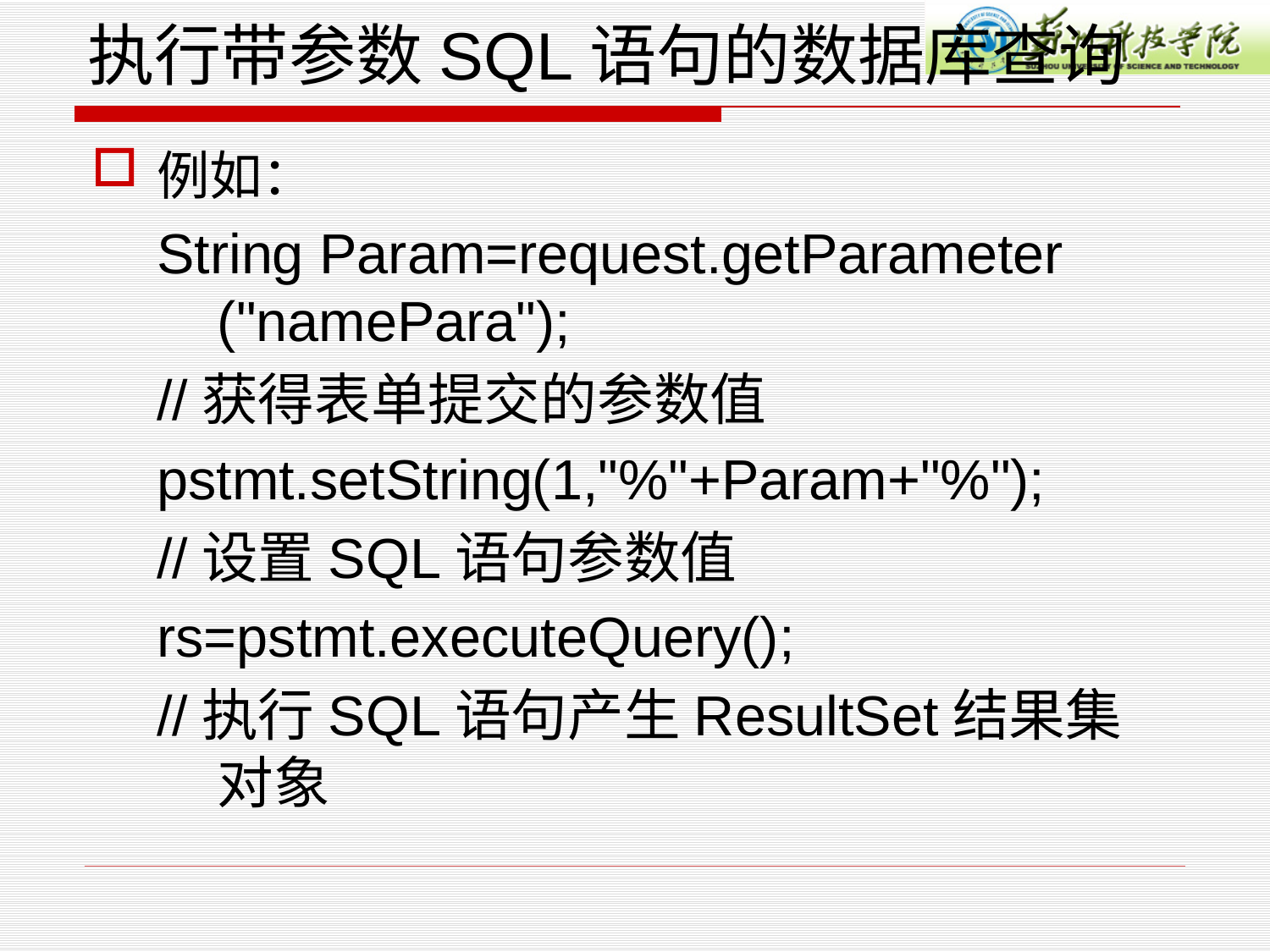

# 执行带参数SQL语句的数据库查询
例如：
String Param=request.getParameter ("namePara");
//获得表单提交的参数值
pstmt.setString(1,"%"+Param+"%");
//设置SQL语句参数值
rs=pstmt.executeQuery();
//执行SQL语句产生ResultSet结果集对象